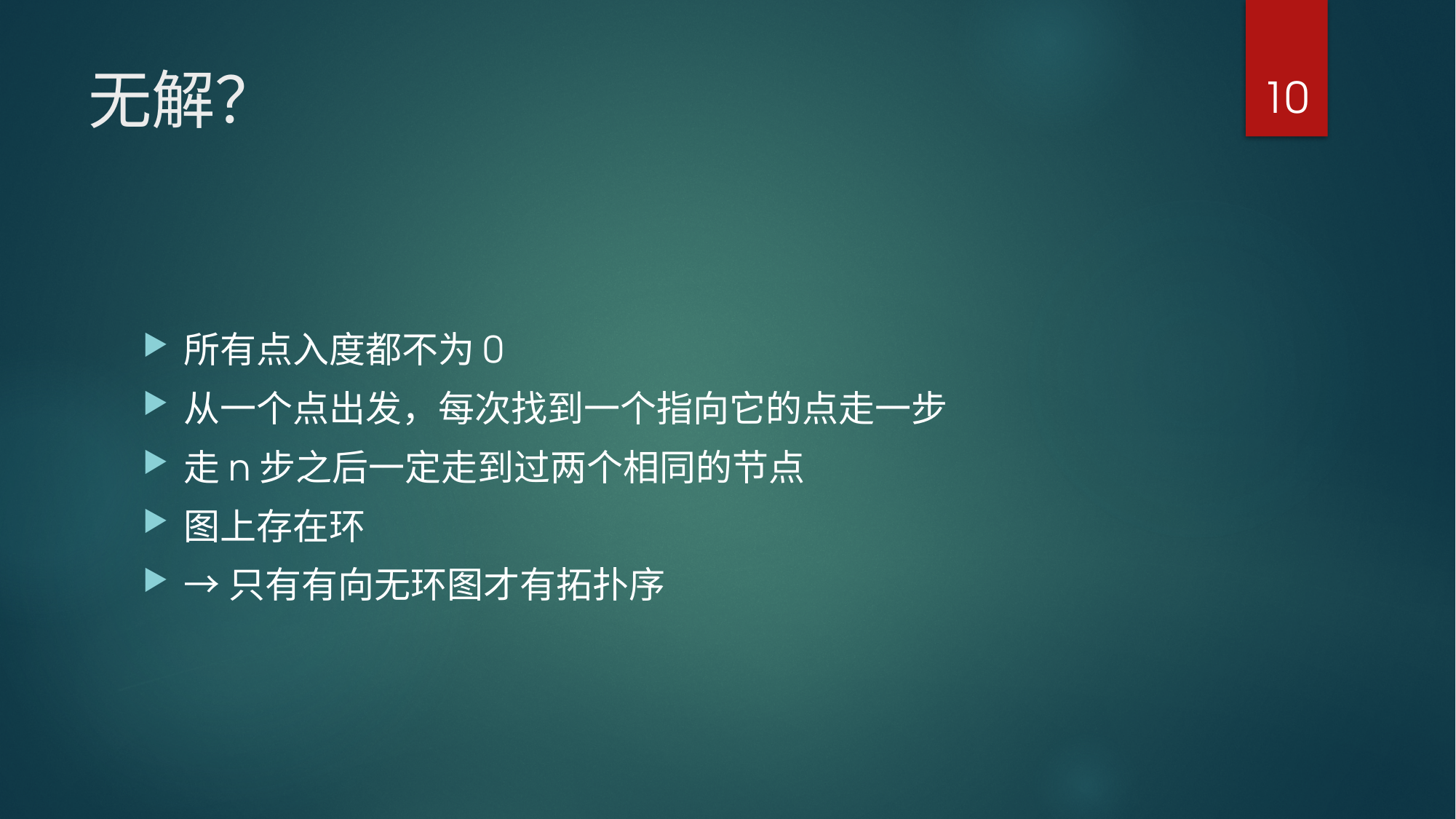

10
# 无解？
所有点入度都不为0
从一个点出发，每次找到一个指向它的点走一步
走n步之后一定走到过两个相同的节点
图上存在环
→只有有向无环图才有拓扑序